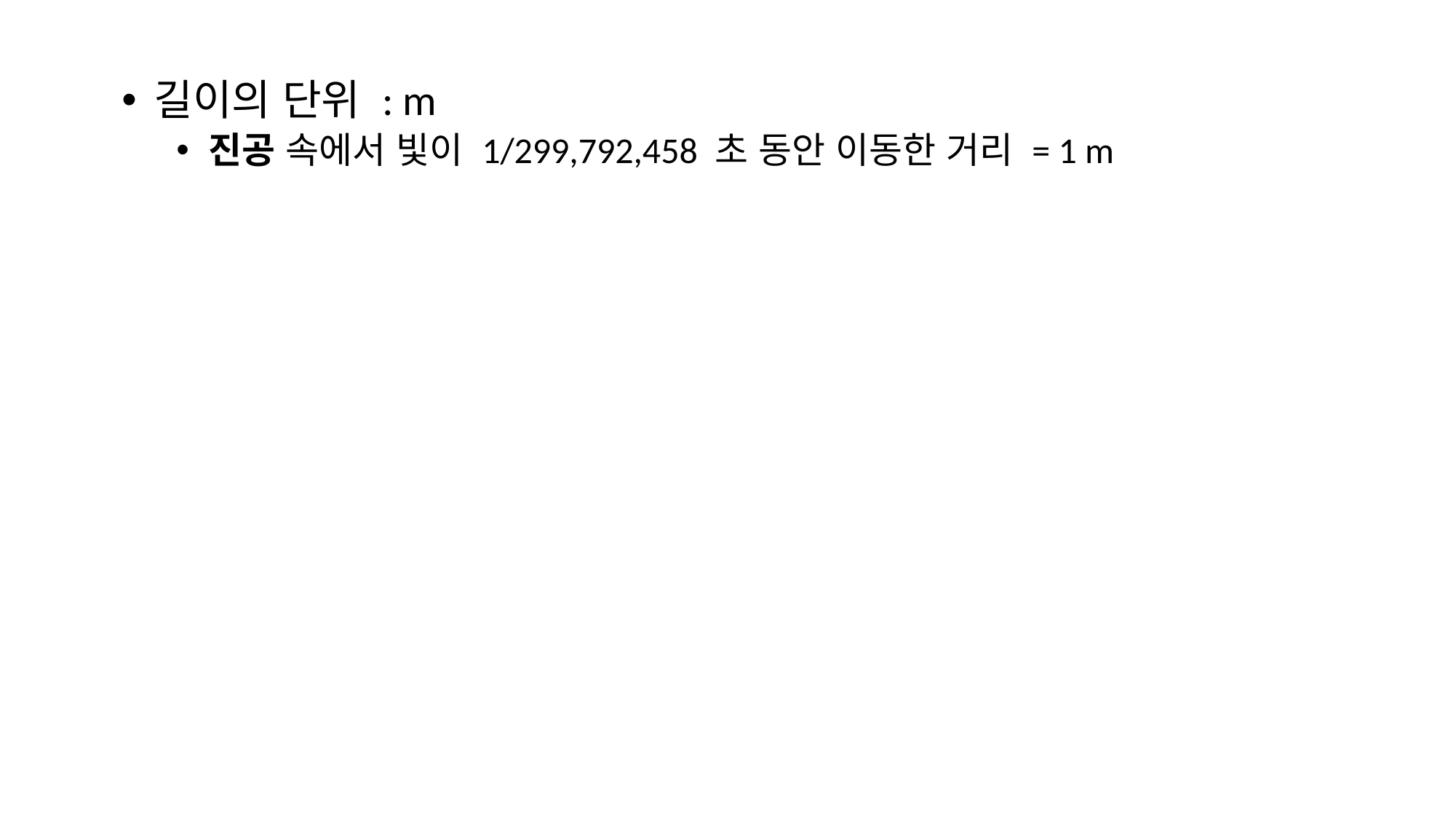

길이의 단위 : m
진공 속에서 빛이 1/299,792,458 초 동안 이동한 거리 = 1 m